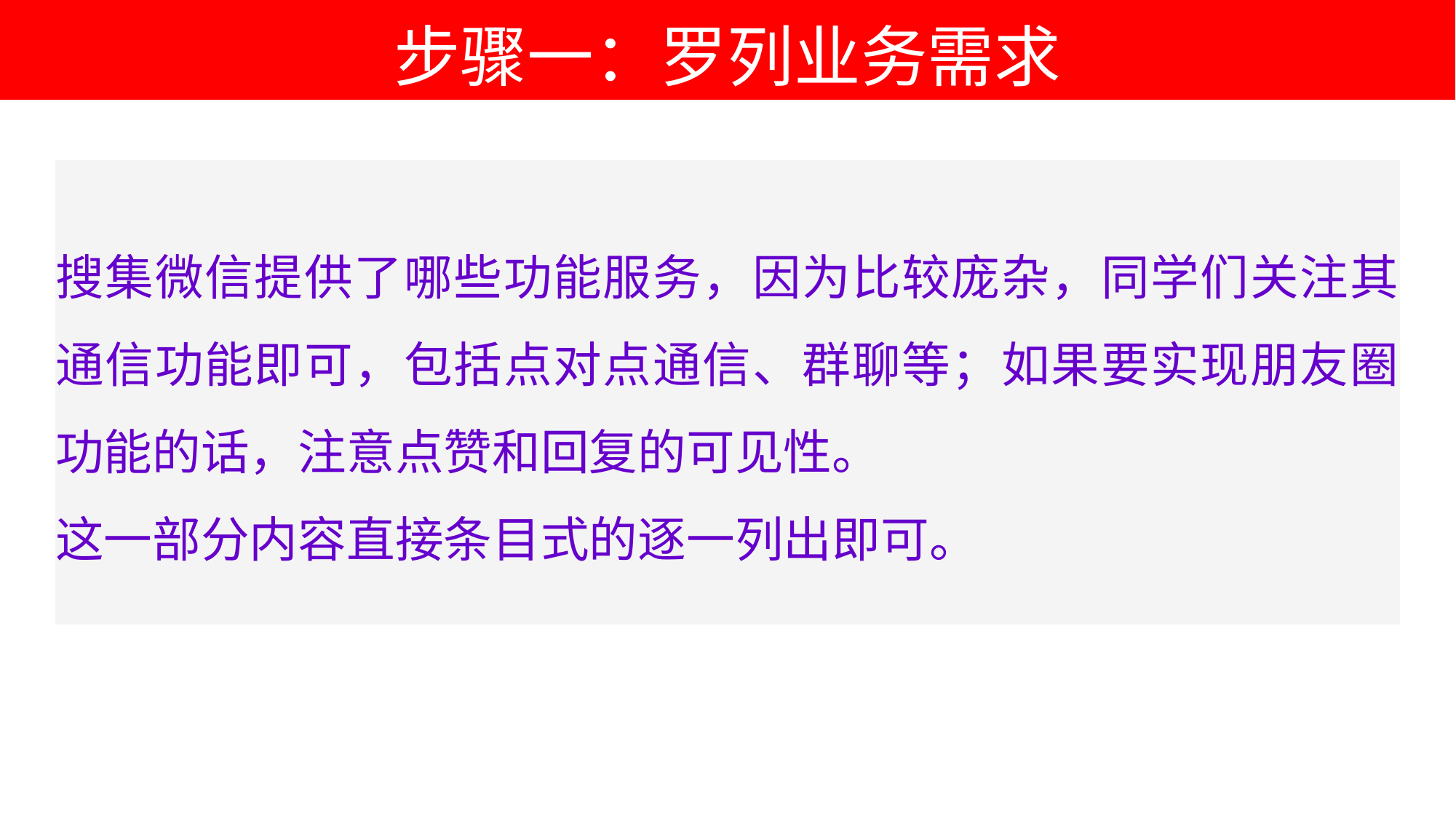

# 步骤一：罗列业务需求
搜集微信提供了哪些功能服务，因为比较庞杂，同学们关注其通信功能即可，包括点对点通信、群聊等；如果要实现朋友圈功能的话，注意点赞和回复的可见性。
这一部分内容直接条目式的逐一列出即可。